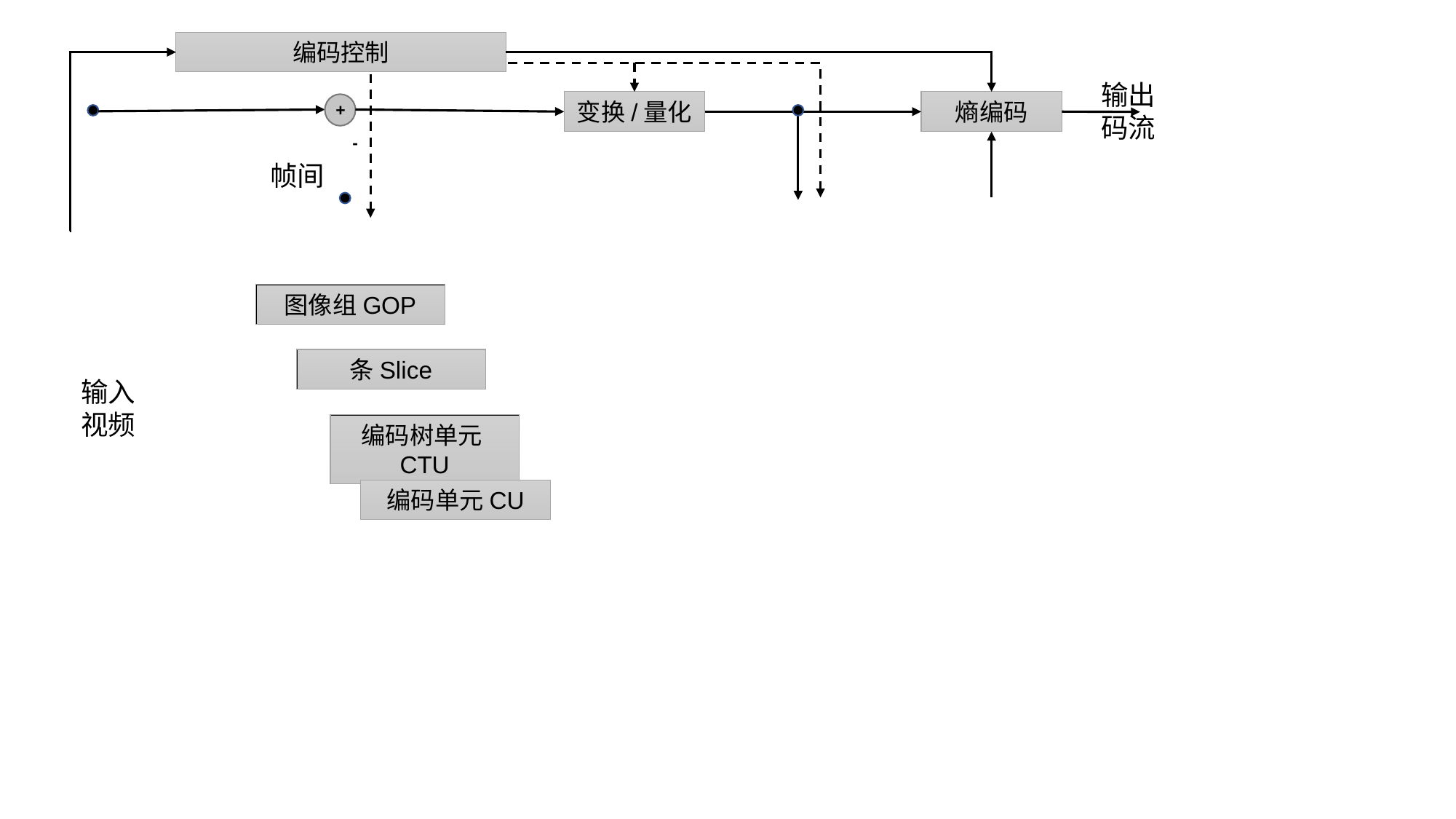

编码控制
输出
码流
变换/量化
熵编码
+

-
帧间

图像组GOP
条Slice
输入
视频
编码树单元CTU
编码单元CU